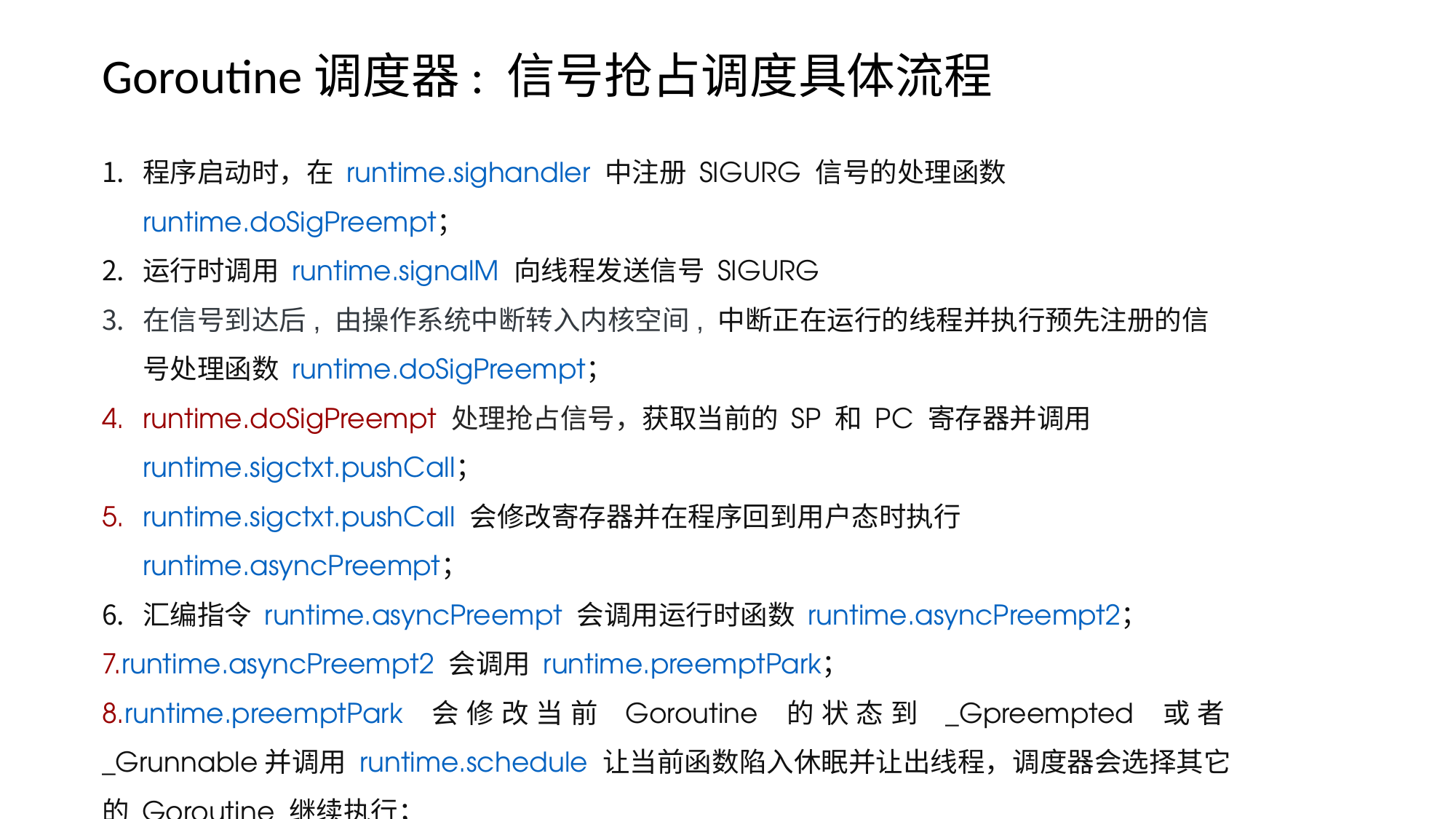

# Goroutine调度器: 信号抢占调度具体流程
程序启动时，在 runtime.sighandler 中注册 SIGURG 信号的处理函数 runtime.doSigPreempt；
运行时调用 runtime.signalM 向线程发送信号 SIGURG
在信号到达后, 由操作系统中断转入内核空间, 中断正在运行的线程并执行预先注册的信号处理函数 runtime.doSigPreempt；
runtime.doSigPreempt 处理抢占信号，获取当前的 SP 和 PC 寄存器并调用 runtime.sigctxt.pushCall；
runtime.sigctxt.pushCall 会修改寄存器并在程序回到用户态时执行 runtime.asyncPreempt；
汇编指令 runtime.asyncPreempt 会调用运行时函数 runtime.asyncPreempt2；
runtime.asyncPreempt2 会调用 runtime.preemptPark；
runtime.preemptPark 会修改当前 Goroutine 的状态到 _Gpreempted 或者_Grunnable并调用 runtime.schedule 让当前函数陷入休眠并让出线程，调度器会选择其它的 Goroutine 继续执行；